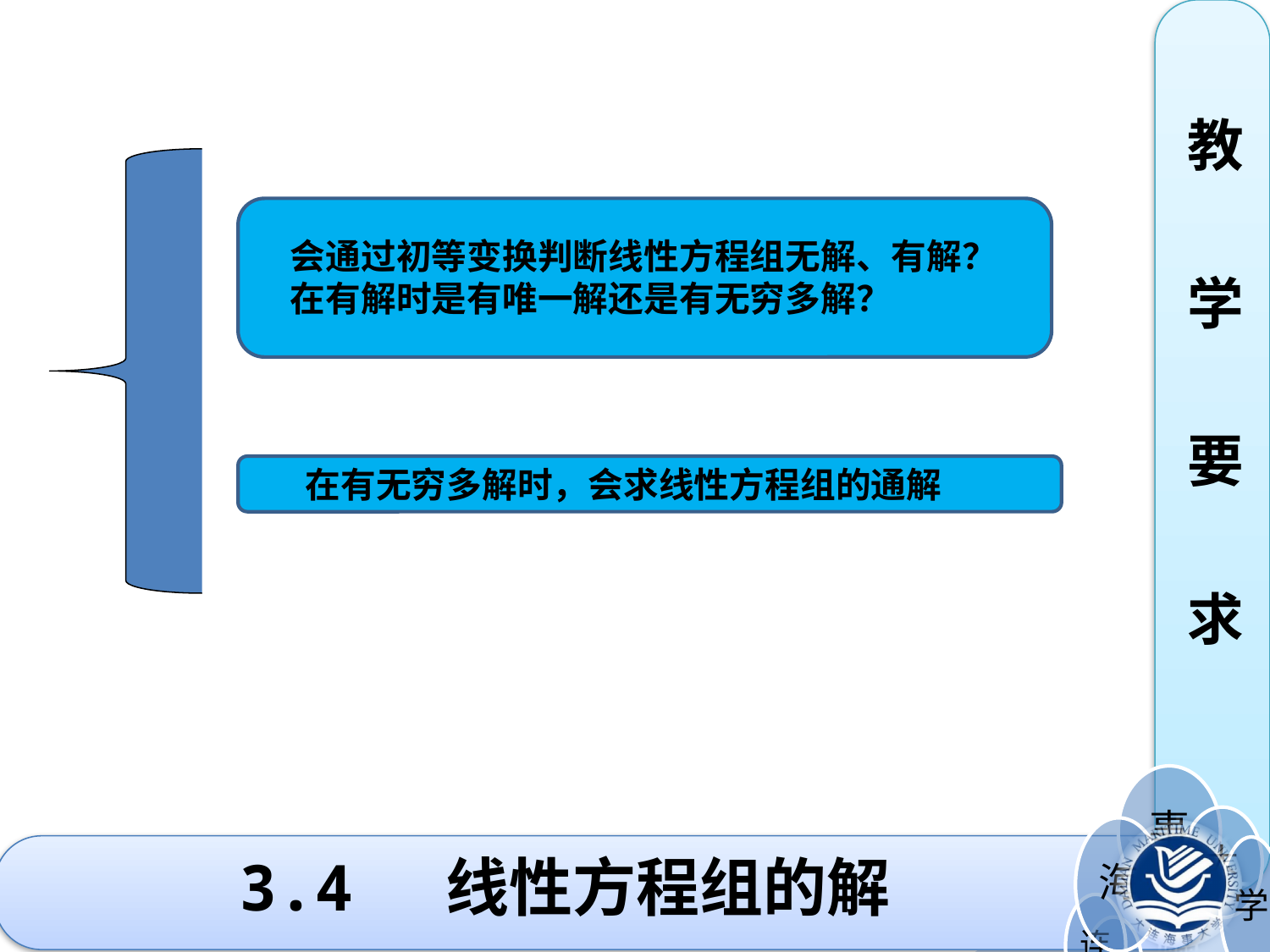

教

学

要

求

会通过初等变换判断线性方程组无解、有解？
在有解时是有唯一解还是有无穷多解？

在有无穷多解时，会求线性方程组的通解
# 3.4  线性方程组的解